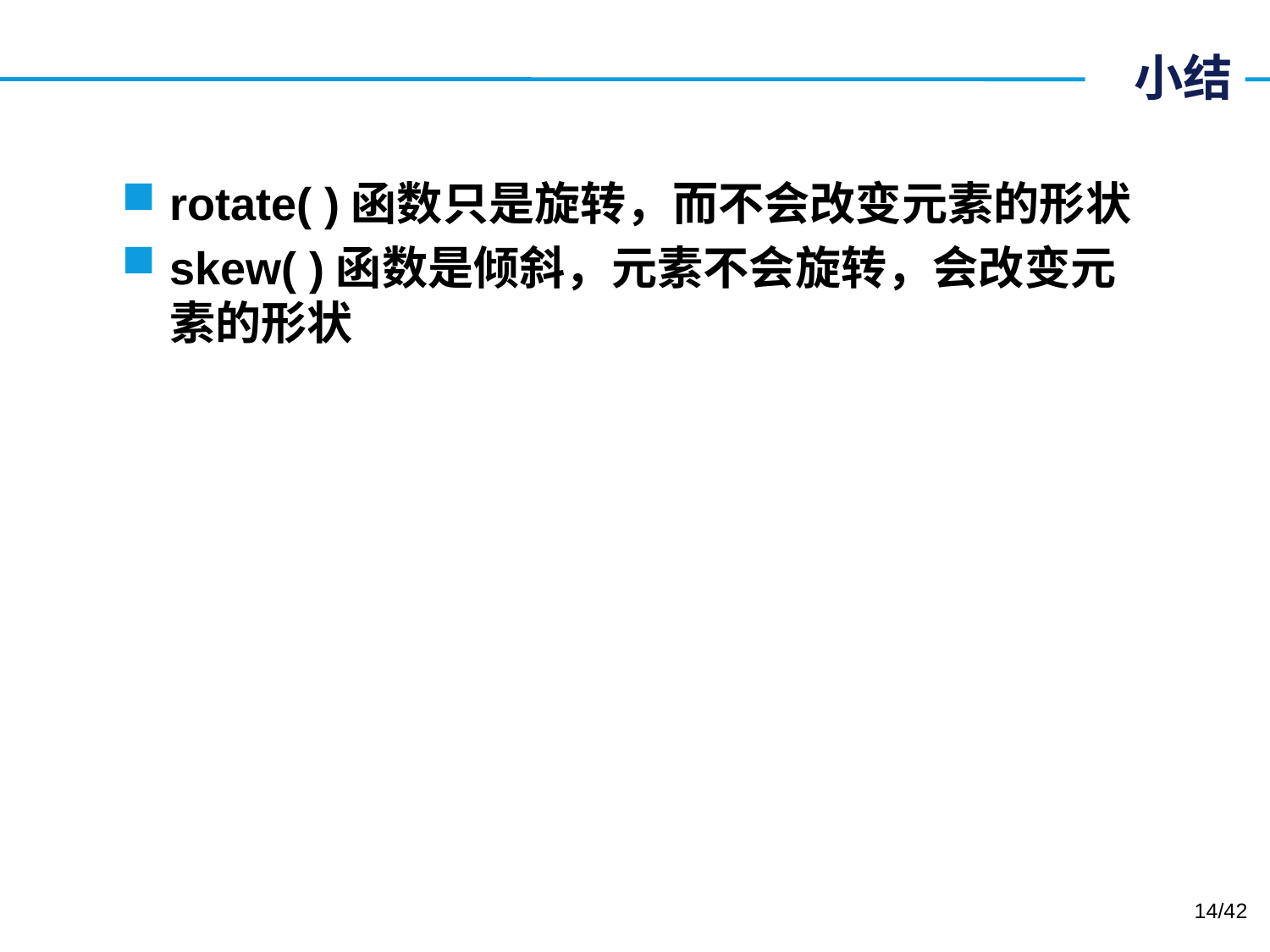

# 小结
rotate( )函数只是旋转，而不会改变元素的形状
skew( )函数是倾斜，元素不会旋转，会改变元素的形状
14/42